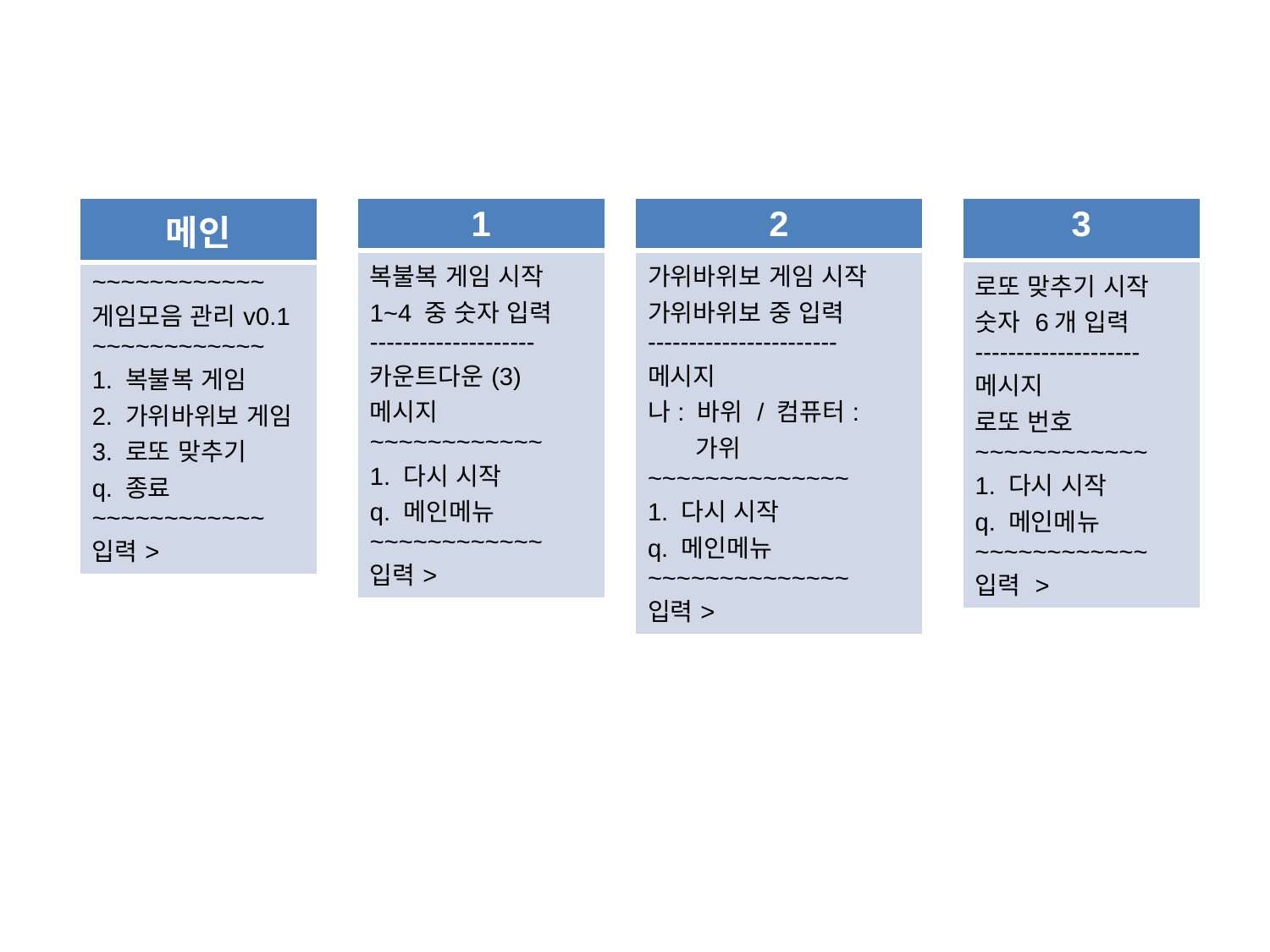

| 메인 |
| --- |
| ~~~~~~~~~~~~ 게임모음 관리v0.1 ~~~~~~~~~~~~ 1. 복불복 게임 2. 가위바위보 게임 3. 로또 맞추기 q. 종료 ~~~~~~~~~~~~ 입력> |
| 1 |
| --- |
| 복불복 게임 시작 1~4 중 숫자 입력 -------------------- 카운트다운(3) 메시지 ~~~~~~~~~~~~ 1. 다시 시작 q. 메인메뉴 ~~~~~~~~~~~~ 입력> |
| 2 |
| --- |
| 가위바위보 게임 시작 가위바위보 중 입력 ----------------------- 메시지 나: 바위 / 컴퓨터: 가위 ~~~~~~~~~~~~~~ 1. 다시 시작 q. 메인메뉴 ~~~~~~~~~~~~~~ 입력> |
| 3 |
| --- |
| 로또 맞추기 시작 숫자 6개 입력 -------------------- 메시지 로또 번호 ~~~~~~~~~~~~ 1. 다시 시작 q. 메인메뉴 ~~~~~~~~~~~~ 입력 > |